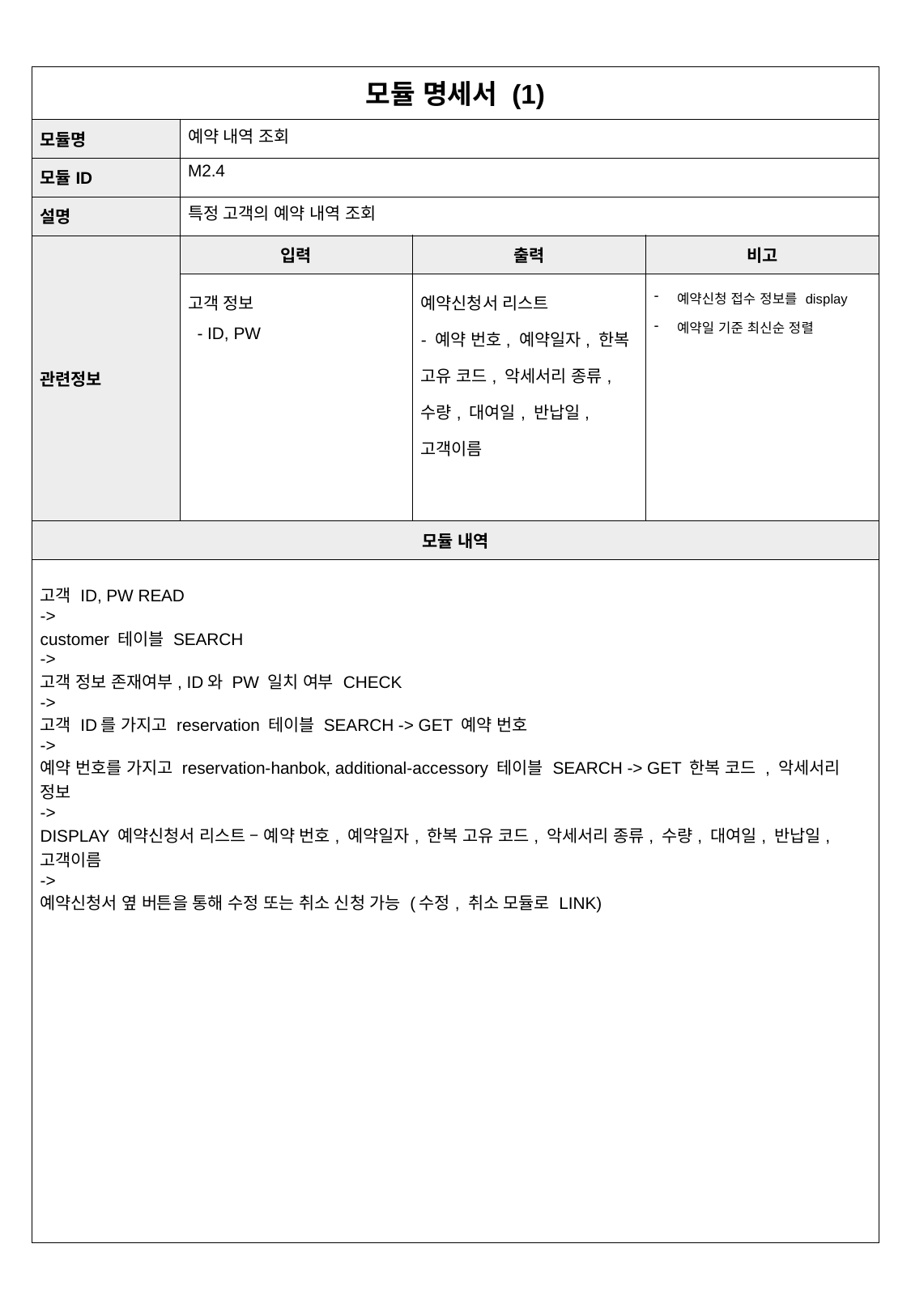

| 모듈 명세서 (1) | 주문신청서작성 |  |  |
| --- | --- | --- | --- |
| 모듈명 | 예약 내역 조회 |  |  |
| 모듈ID | M2.4 |  |  |
| 설명 | 특정 고객의 예약 내역 조회 |  |  |
| 관련정보 | 입력 | 출력 | 비고 |
|  | 고객 정보 - ID, PW | 예약신청서 리스트 - 예약 번호, 예약일자, 한복 고유 코드, 악세서리 종류, 수량, 대여일, 반납일, 고객이름 | 예약신청 접수 정보를 display 예약일 기준 최신순 정렬 |
| 모듈 내역 |  |  |  |
| 고객 ID, PW READ -> customer 테이블 SEARCH -> 고객 정보 존재여부, ID와 PW 일치 여부 CHECK -> 고객 ID를 가지고 reservation 테이블 SEARCH -> GET 예약 번호 -> 예약 번호를 가지고 reservation-hanbok, additional-accessory 테이블 SEARCH -> GET 한복 코드 , 악세서리 정보 -> DISPLAY 예약신청서 리스트 – 예약 번호, 예약일자, 한복 고유 코드, 악세서리 종류, 수량, 대여일, 반납일, 고객이름 -> 예약신청서 옆 버튼을 통해 수정 또는 취소 신청 가능 (수정, 취소 모듈로 LINK) |  |  |  |